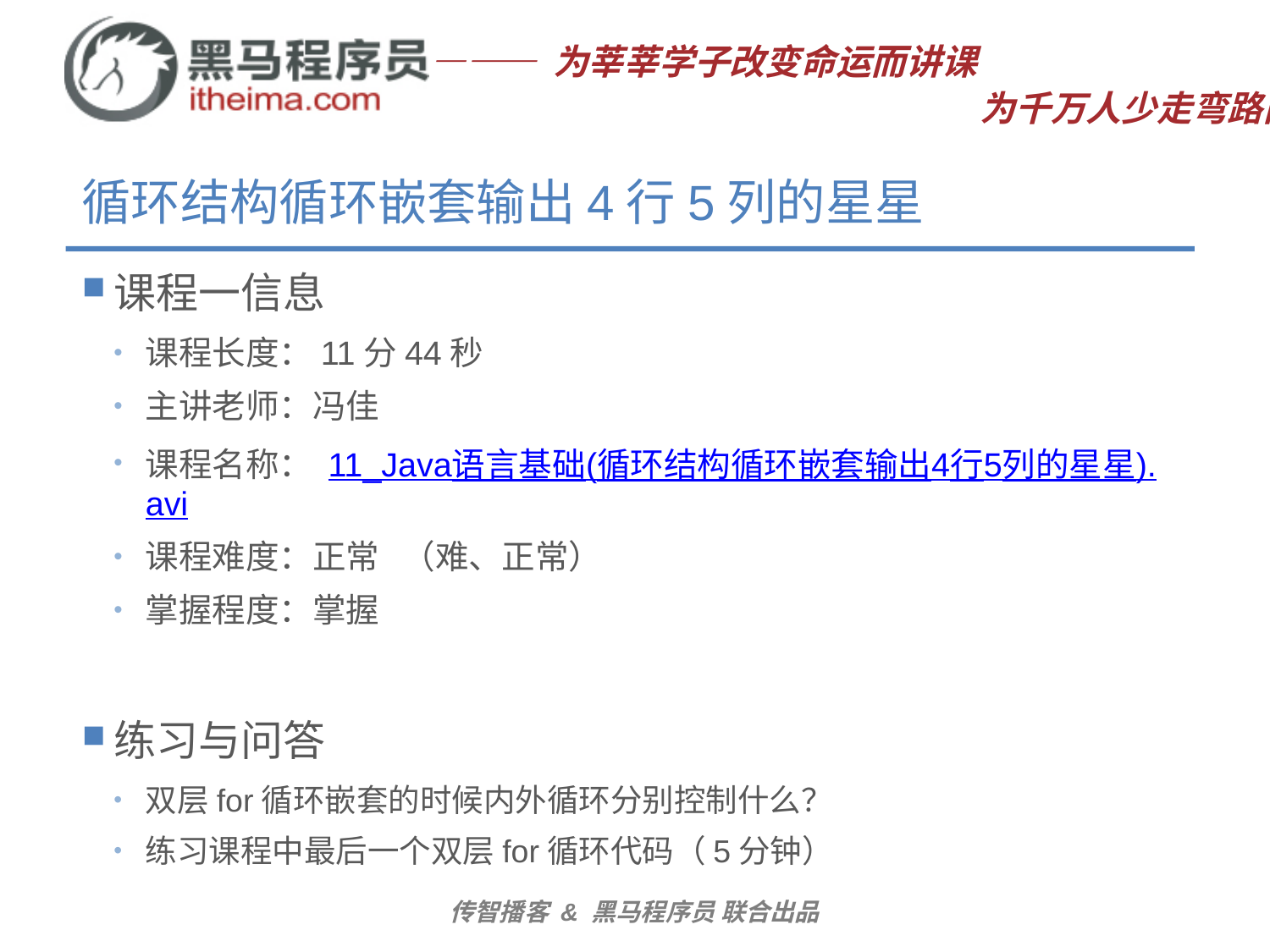

# 循环结构循环嵌套输出4行5列的星星
课程一信息
课程长度：11分44秒
主讲老师：冯佳
课程名称： 11_Java语言基础(循环结构循环嵌套输出4行5列的星星).avi
课程难度：正常   （难、正常）
掌握程度：掌握

练习与问答
双层for循环嵌套的时候内外循环分别控制什么？
练习课程中最后一个双层for循环代码（5分钟）